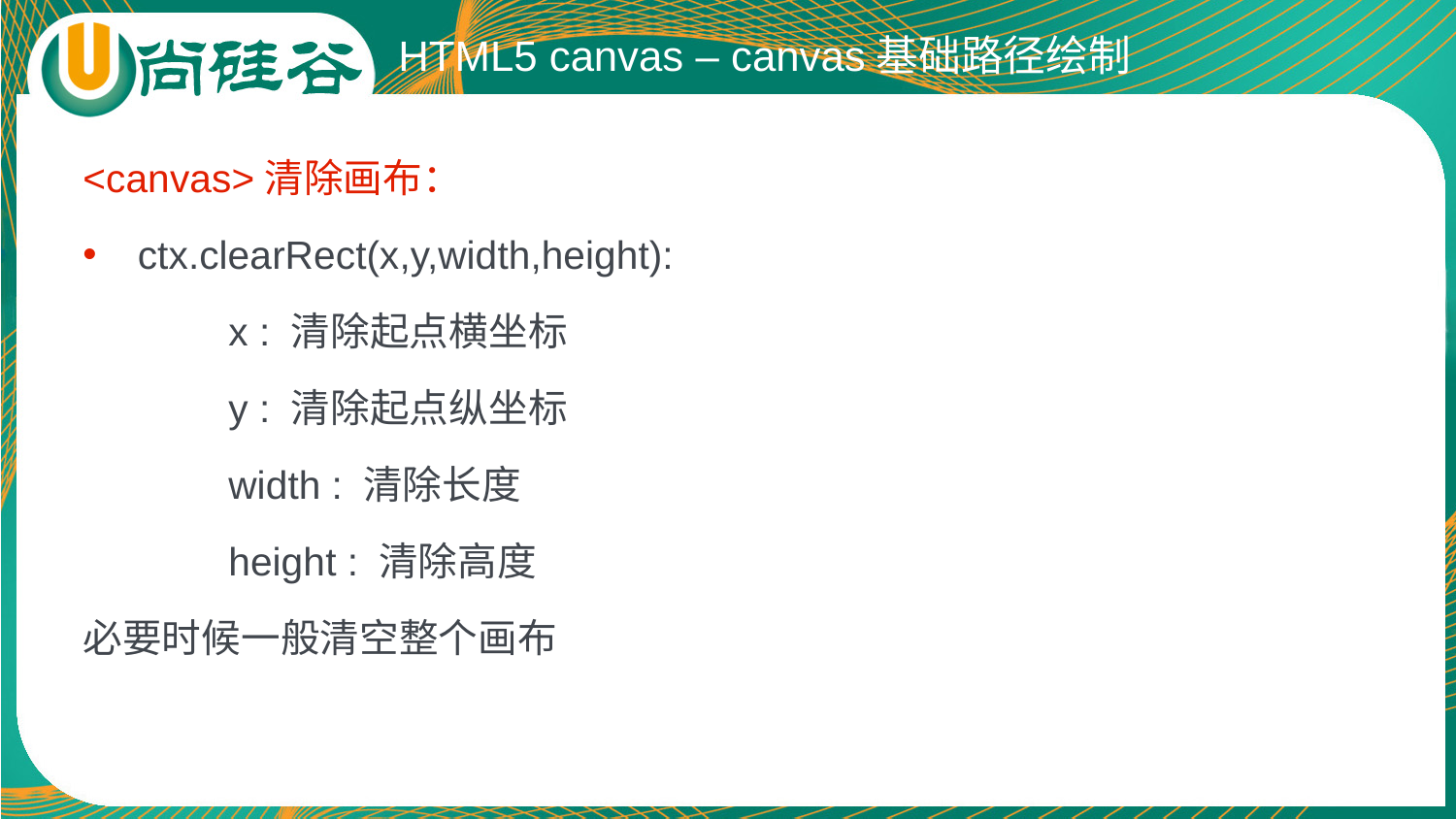

# HTML5 canvas – canvas基础路径绘制
<canvas>清除画布：
ctx.clearRect(x,y,width,height):
	x : 清除起点横坐标
	y : 清除起点纵坐标
	width : 清除长度
	height : 清除高度
必要时候一般清空整个画布